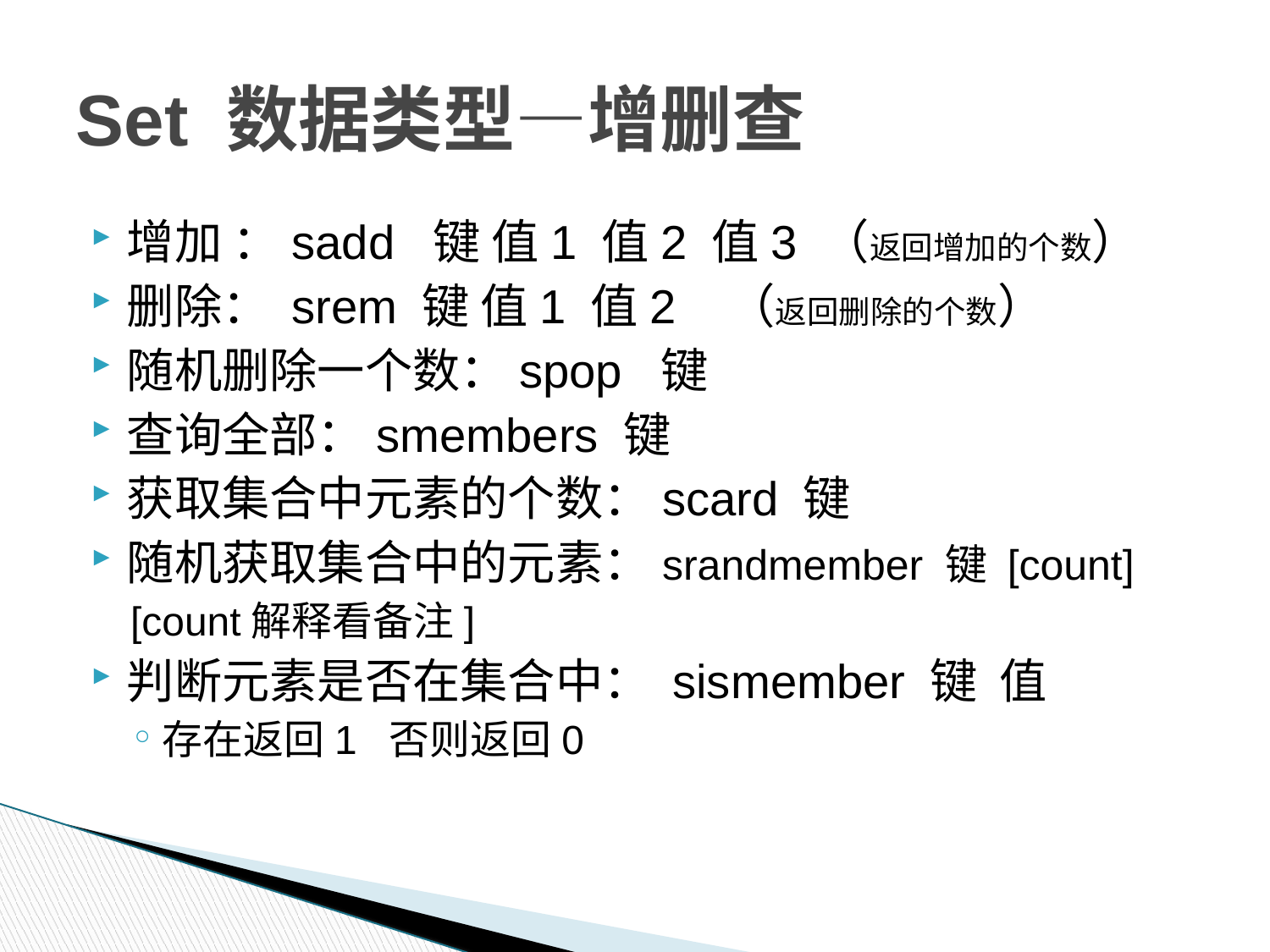

# Set 数据类型—增删查
增加 ：sadd  键 值1 值2 值3 （返回增加的个数）
删除： srem 键 值1 值2   （返回删除的个数）
随机删除一个数：spop  键
查询全部：smembers 键
获取集合中元素的个数：scard 键
随机获取集合中的元素：srandmember 键 [count]
[count解释看备注]
判断元素是否在集合中： sismember 键  值
存在返回1  否则返回0